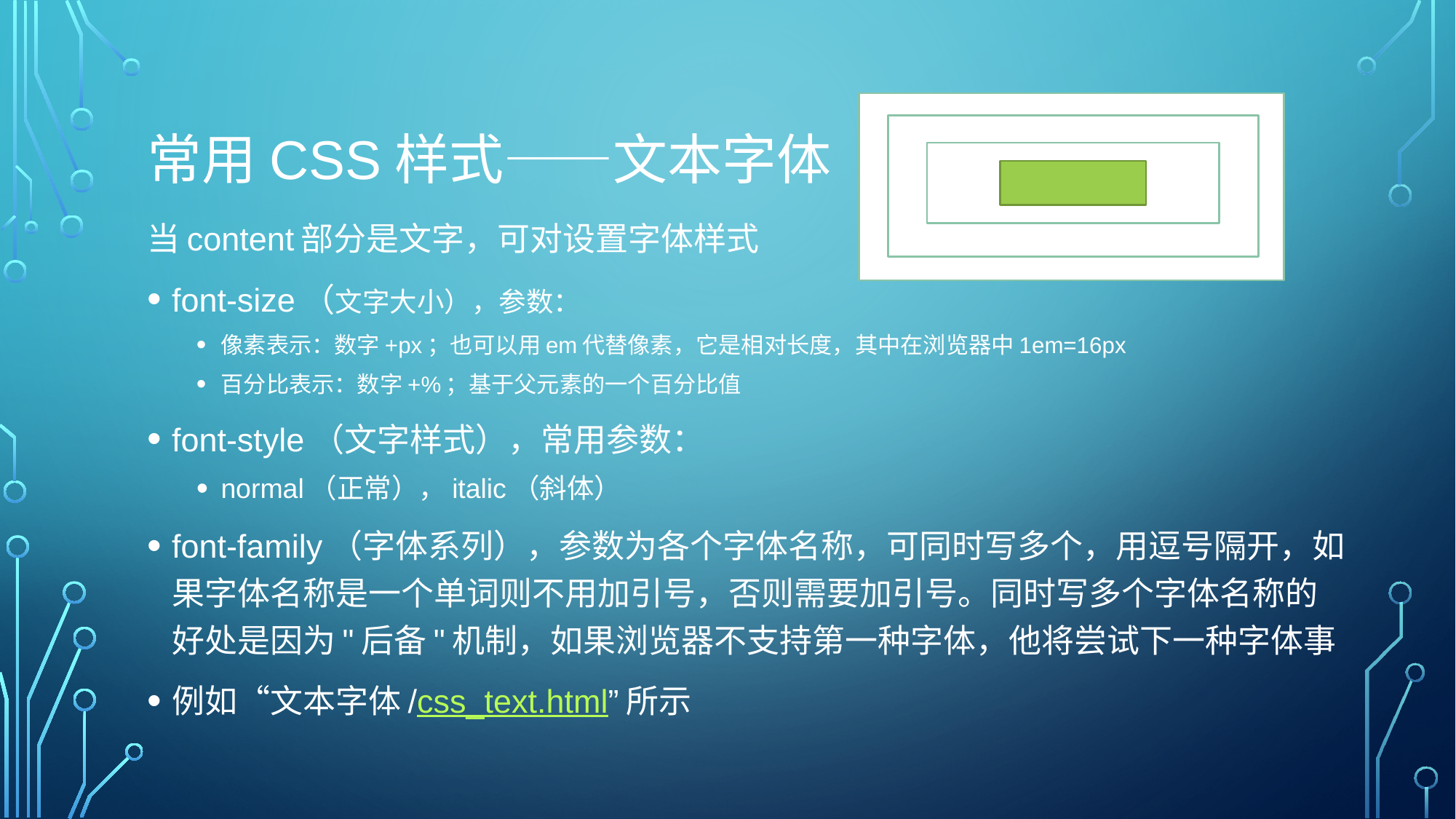

# 常用CSS样式——文本字体

当content部分是文字，可对设置字体样式
font-size（文字大小），参数：
像素表示：数字+px；也可以用em代替像素，它是相对长度，其中在浏览器中1em=16px
百分比表示：数字+%；基于父元素的一个百分比值
font-style（文字样式），常用参数：
normal（正常），italic（斜体）
font-family（字体系列），参数为各个字体名称，可同时写多个，用逗号隔开，如果字体名称是一个单词则不用加引号，否则需要加引号。同时写多个字体名称的好处是因为"后备"机制，如果浏览器不支持第一种字体，他将尝试下一种字体事
例如“文本字体/css_text.html”所示